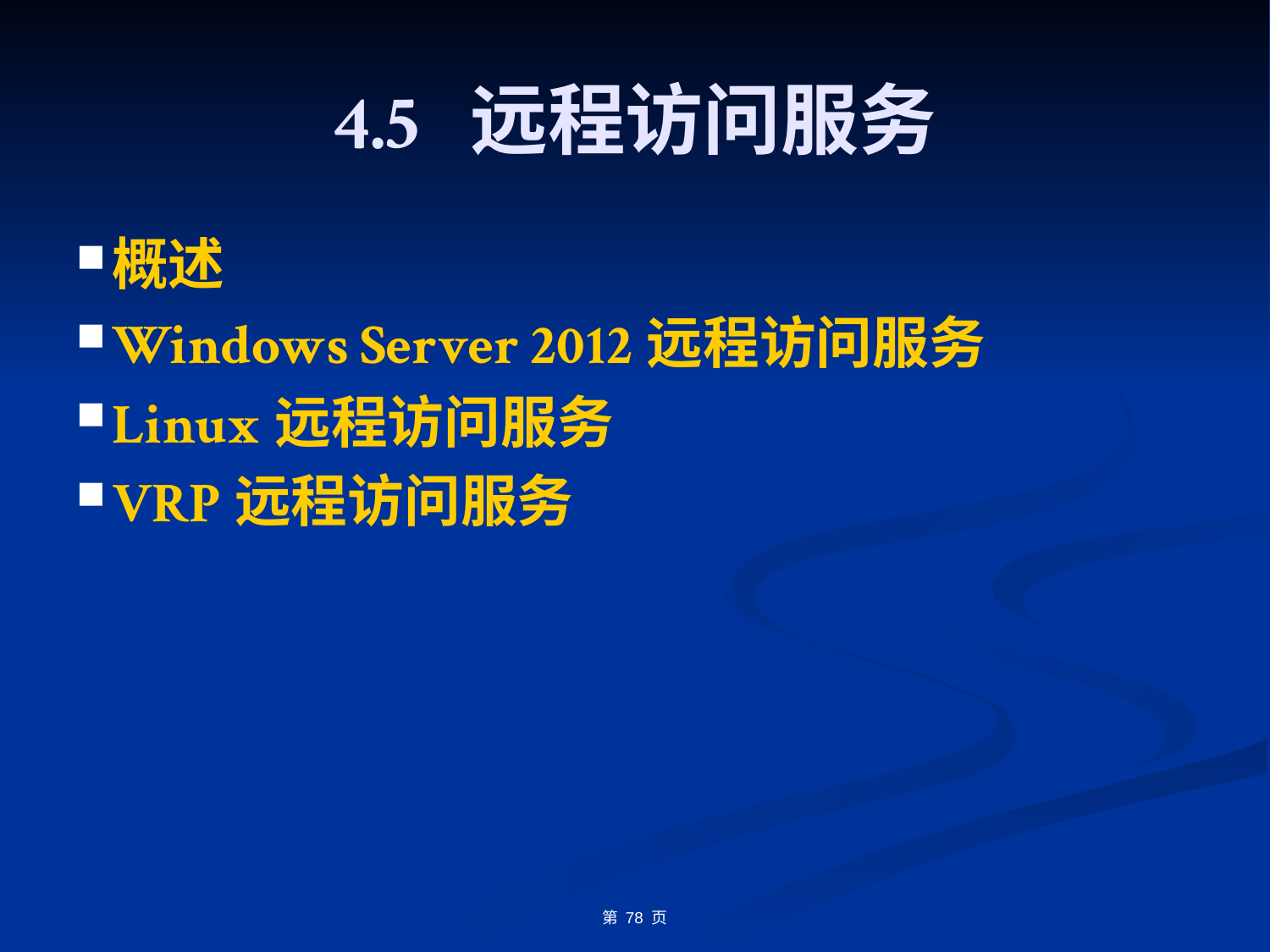

# 4.5  远程访问服务
概述
Windows Server 2012远程访问服务
Linux远程访问服务
VRP远程访问服务

第 78 页